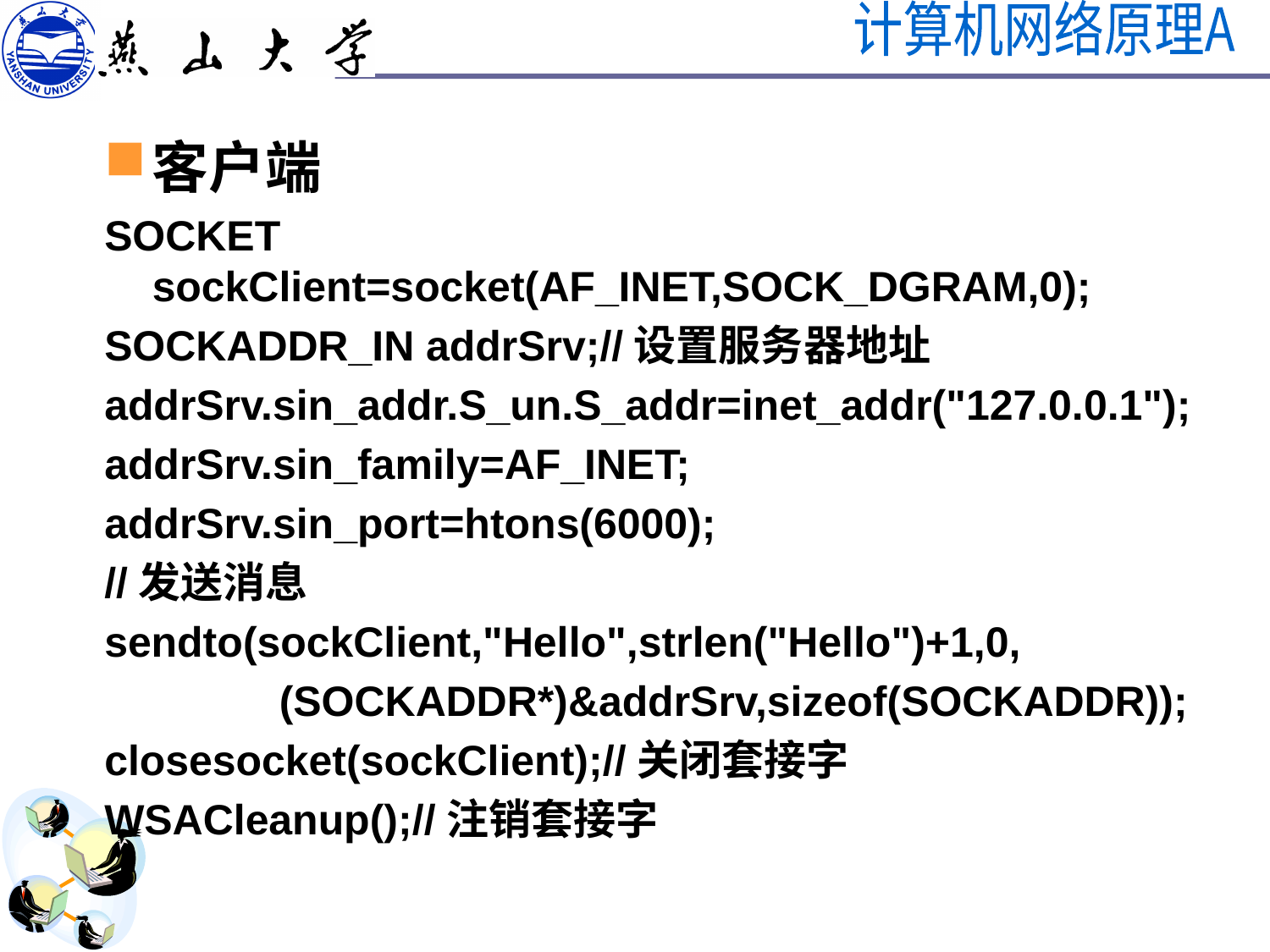

客户端
SOCKET sockClient=socket(AF_INET,SOCK_DGRAM,0);
SOCKADDR_IN addrSrv;//设置服务器地址
addrSrv.sin_addr.S_un.S_addr=inet_addr("127.0.0.1");
addrSrv.sin_family=AF_INET;
addrSrv.sin_port=htons(6000);
//发送消息
sendto(sockClient,"Hello",strlen("Hello")+1,0,
		(SOCKADDR*)&addrSrv,sizeof(SOCKADDR));
closesocket(sockClient);//关闭套接字
WSACleanup();//注销套接字
137